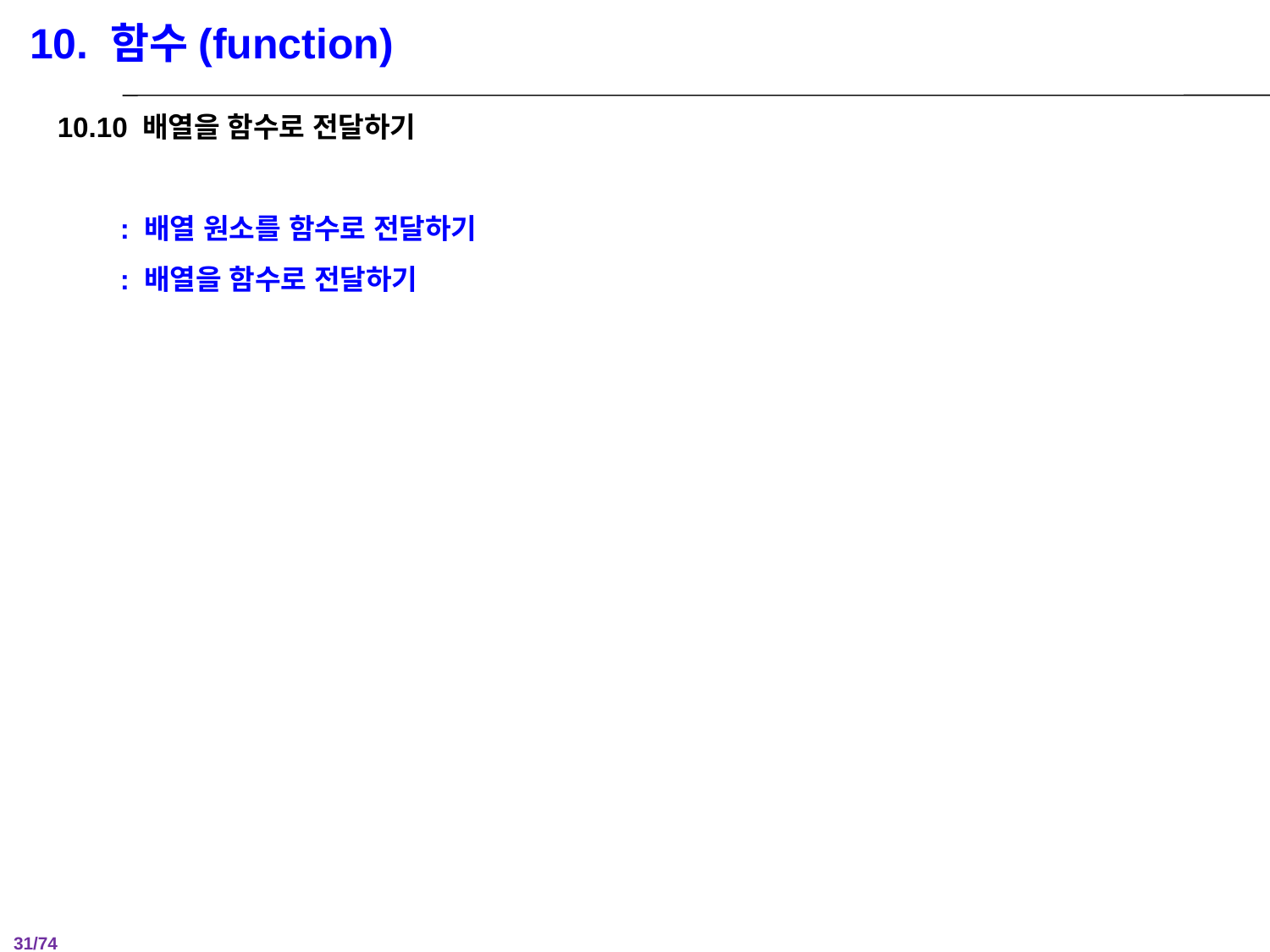

10. 함수(function)
10.10 배열을 함수로 전달하기

        : 배열 원소를 함수로 전달하기
        : 배열을 함수로 전달하기